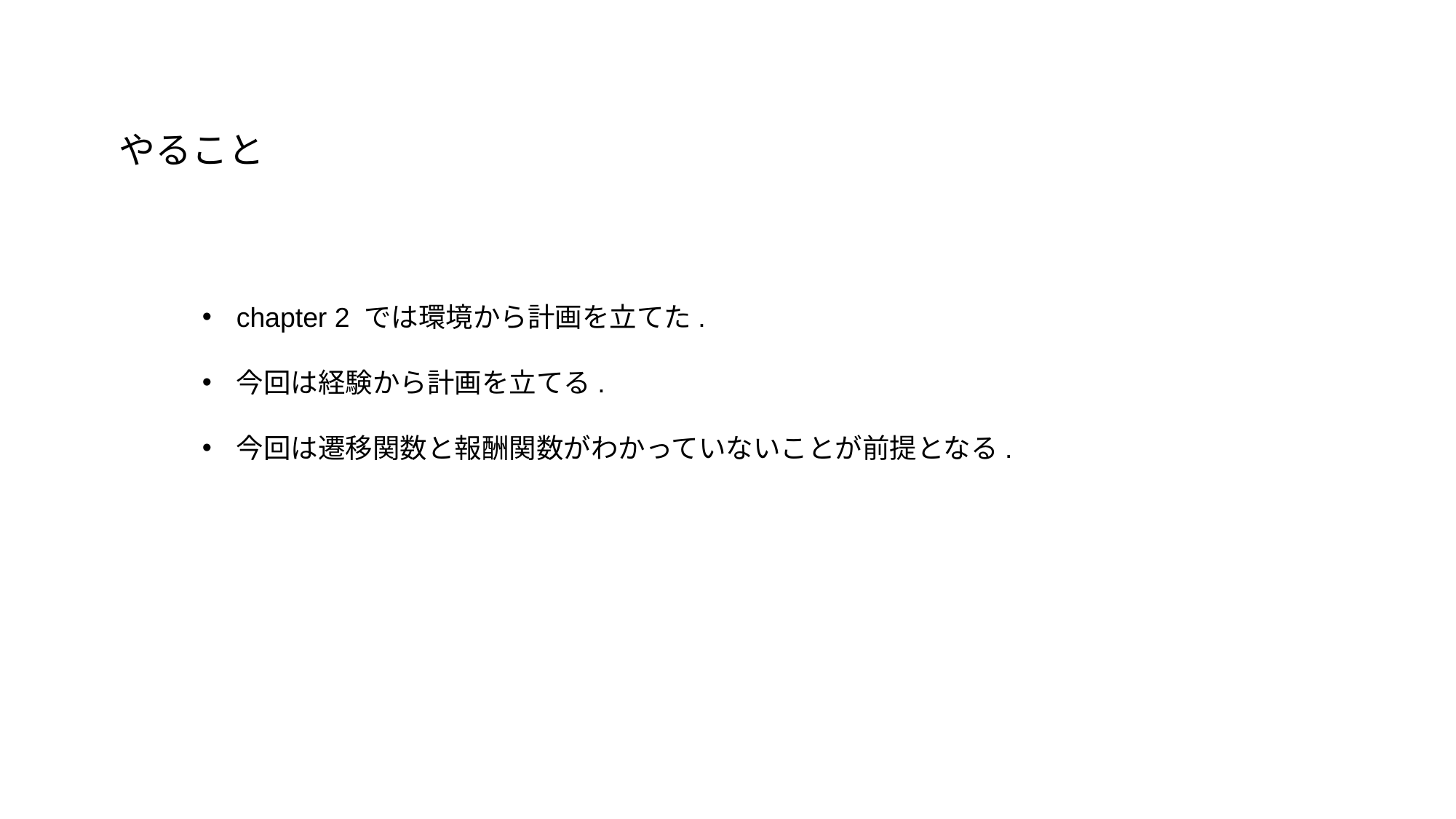

やること
chapter 2 では環境から計画を立てた.

今回は経験から計画を立てる.

今回は遷移関数と報酬関数がわかっていないことが前提となる.